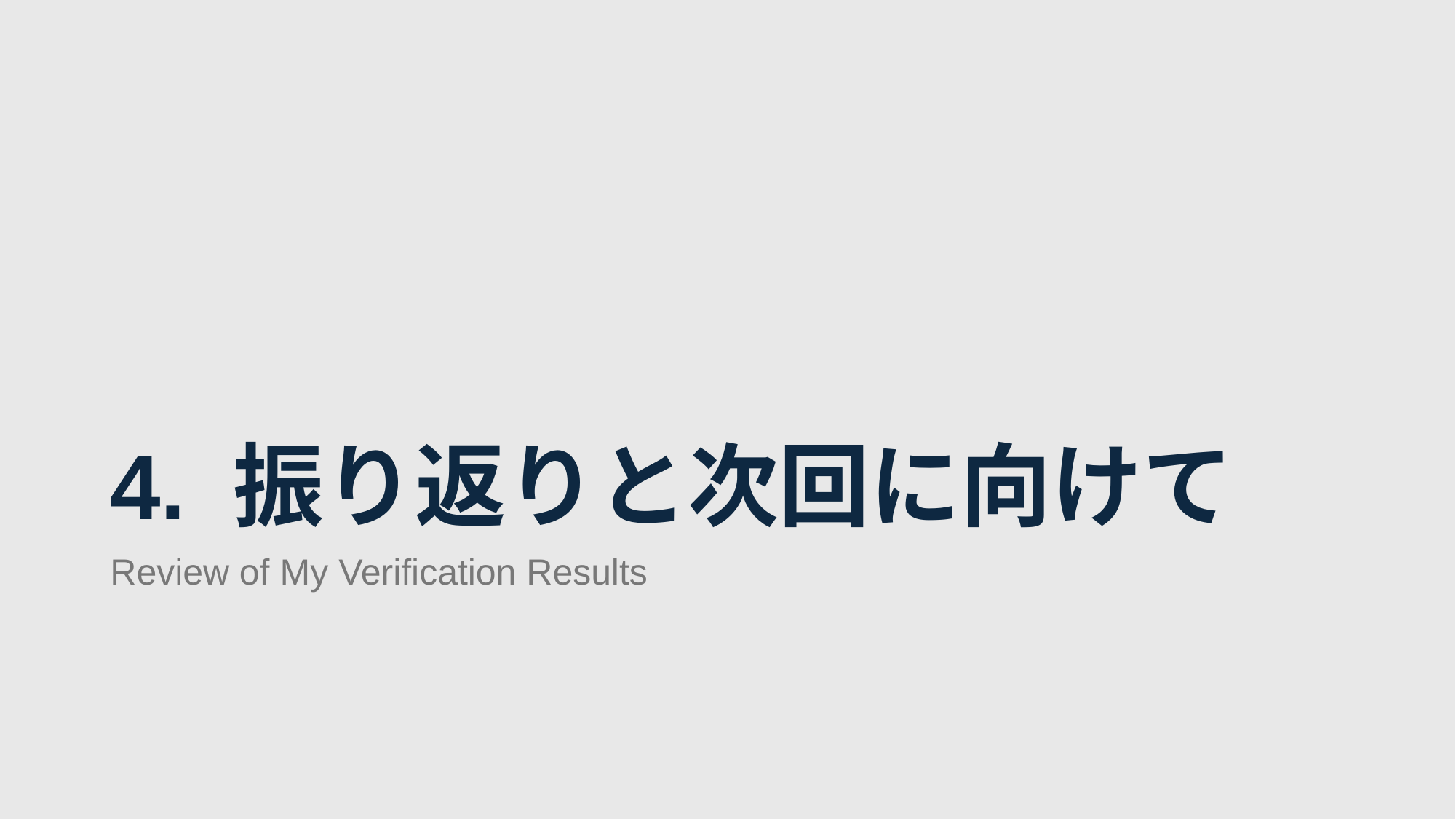

20
# 4. 振り返りと次回に向けて
Review of My Verification Results